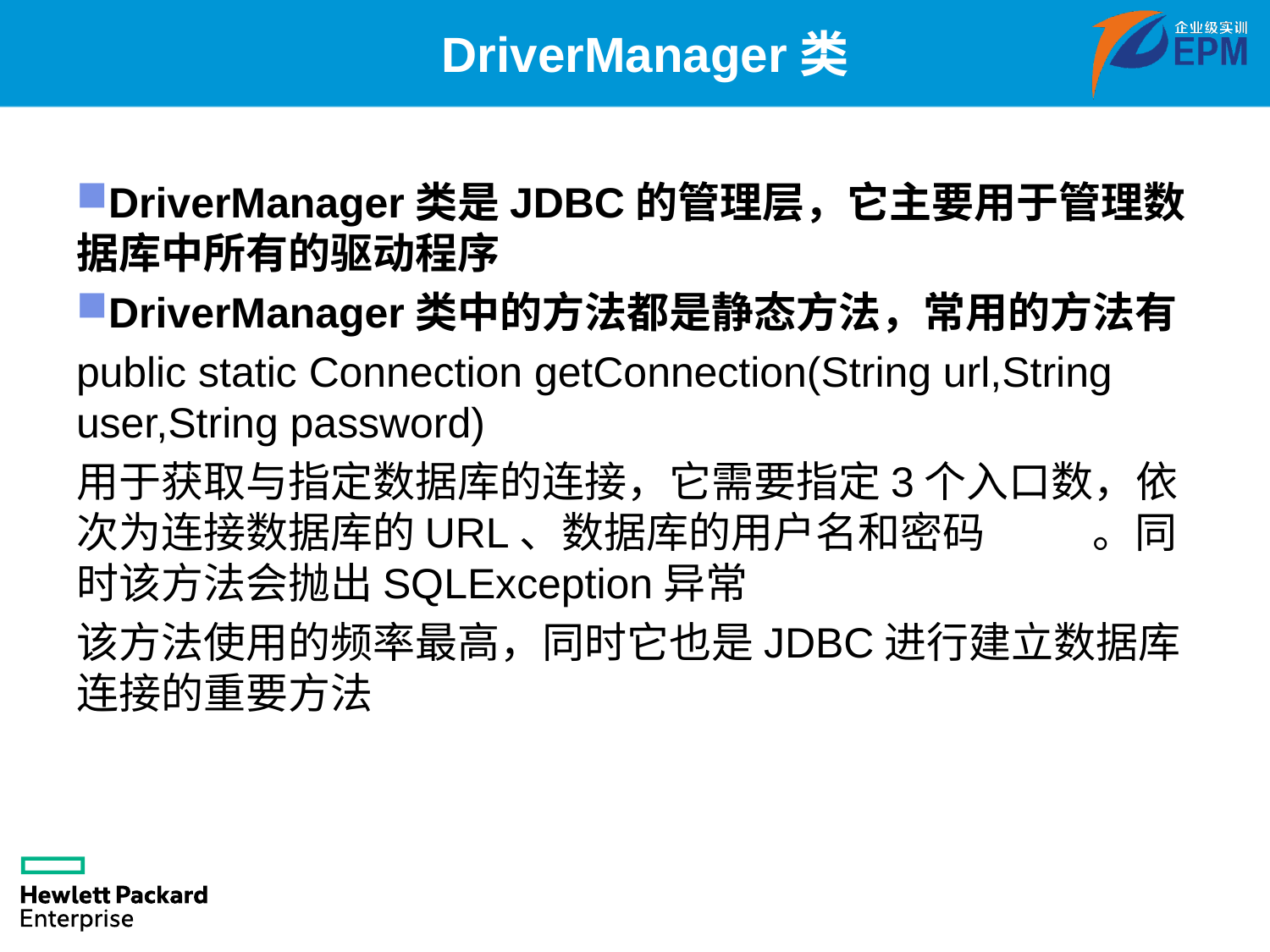

# DriverManager类
DriverManager类是JDBC的管理层，它主要用于管理数据库中所有的驱动程序
DriverManager类中的方法都是静态方法，常用的方法有
public static Connection getConnection(String url,String user,String password)
用于获取与指定数据库的连接，它需要指定3个入口数，依次为连接数据库的URL、数据库的用户名和密码	。同时该方法会抛出SQLException异常
该方法使用的频率最高，同时它也是JDBC进行建立数据库连接的重要方法